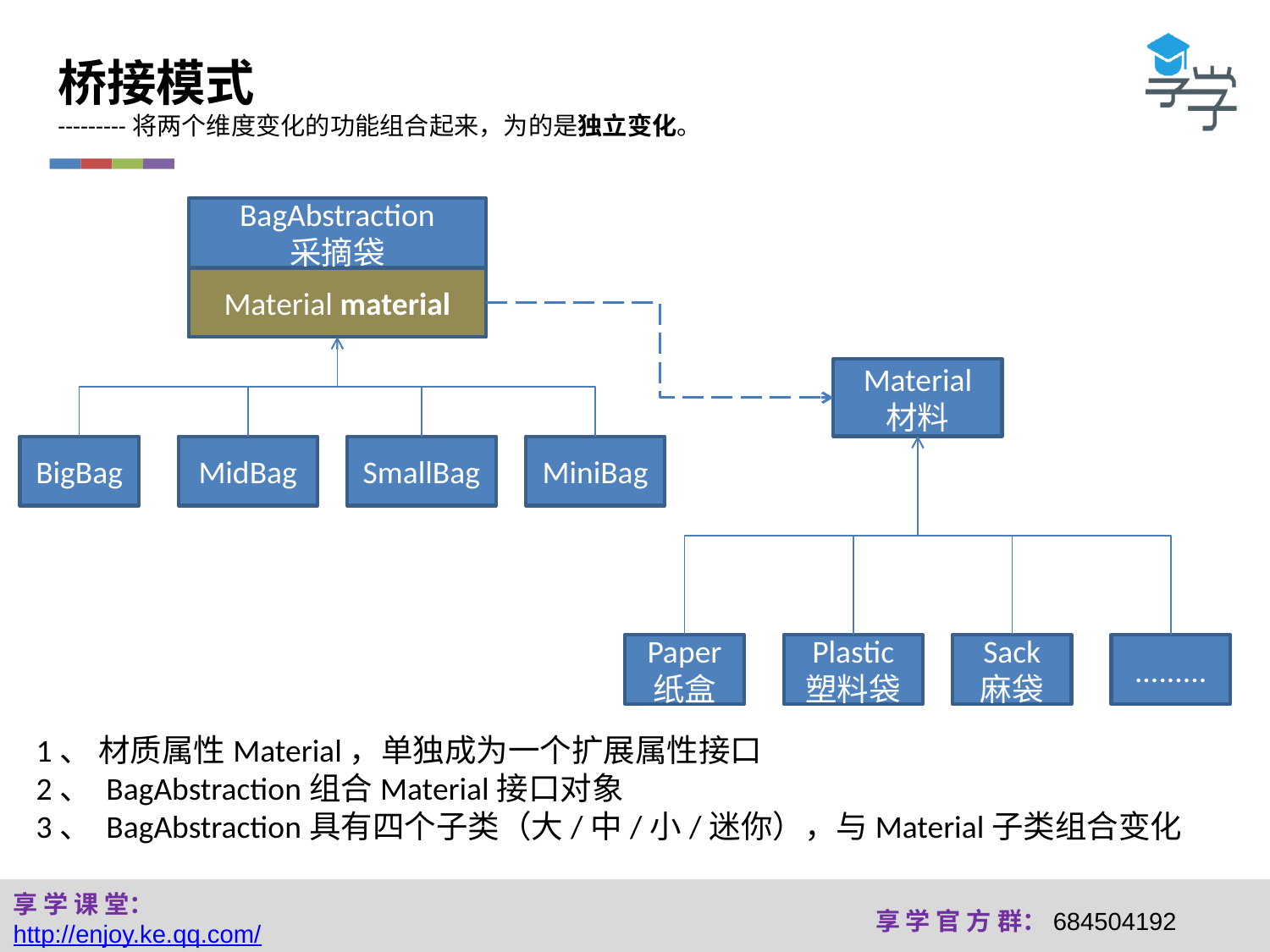

桥接模式
---------将两个维度变化的功能组合起来，为的是独立变化。

BagAbstraction
采摘袋
Material material
Material
材料
BigBag
MidBag
SmallBag
MiniBag
Paper
纸盒
Plastic
塑料袋
Sack
麻袋
.........
1、 材质属性Material，单独成为一个扩展属性接口
2、 BagAbstraction组合Material接口对象
3、 BagAbstraction具有四个子类（大/中/小/迷你），与Material子类组合变化